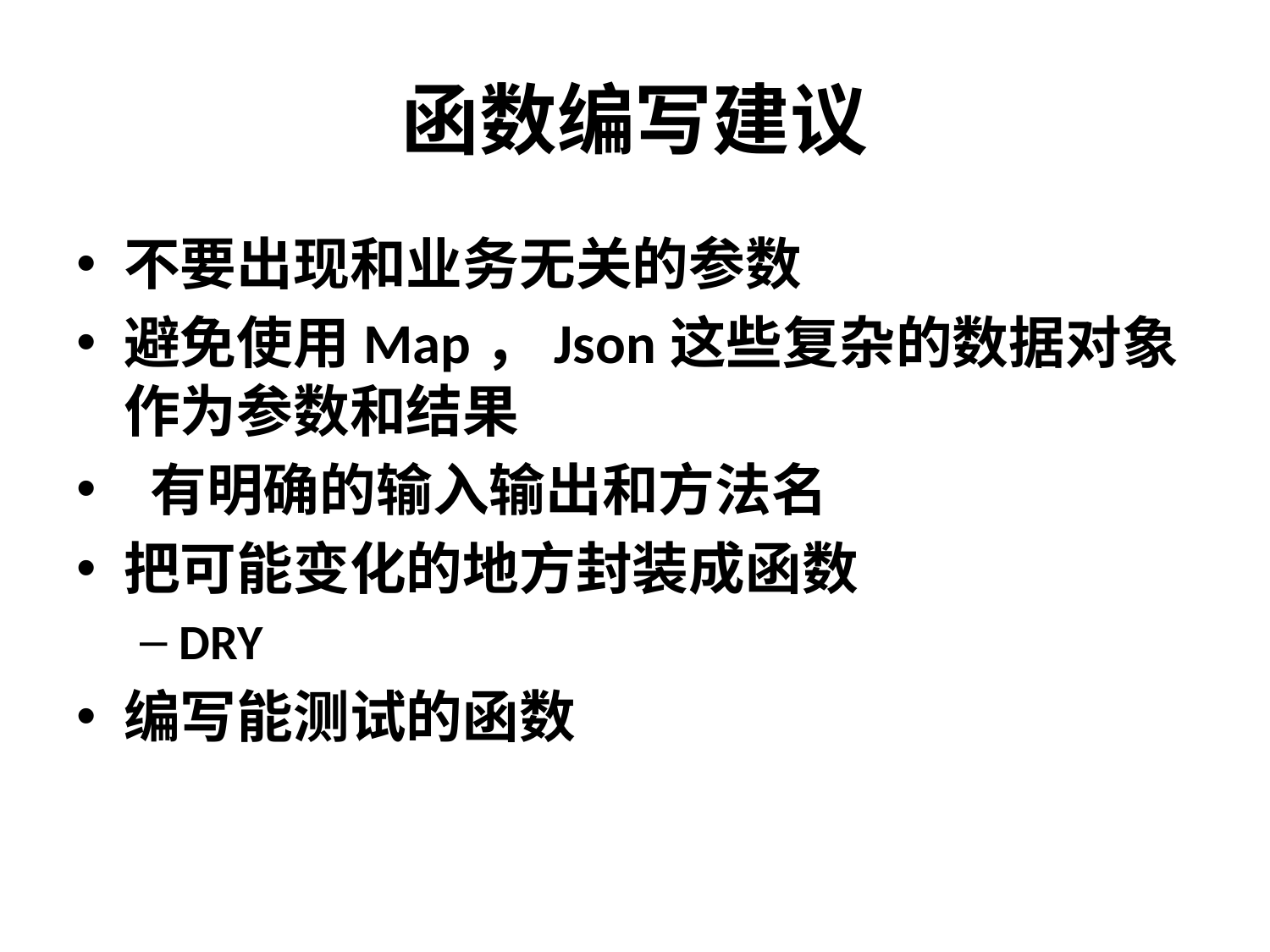

# 函数编写建议
不要出现和业务无关的参数
避免使用Map，Json这些复杂的数据对象作为参数和结果
 有明确的输入输出和方法名
把可能变化的地方封装成函数
DRY
编写能测试的函数